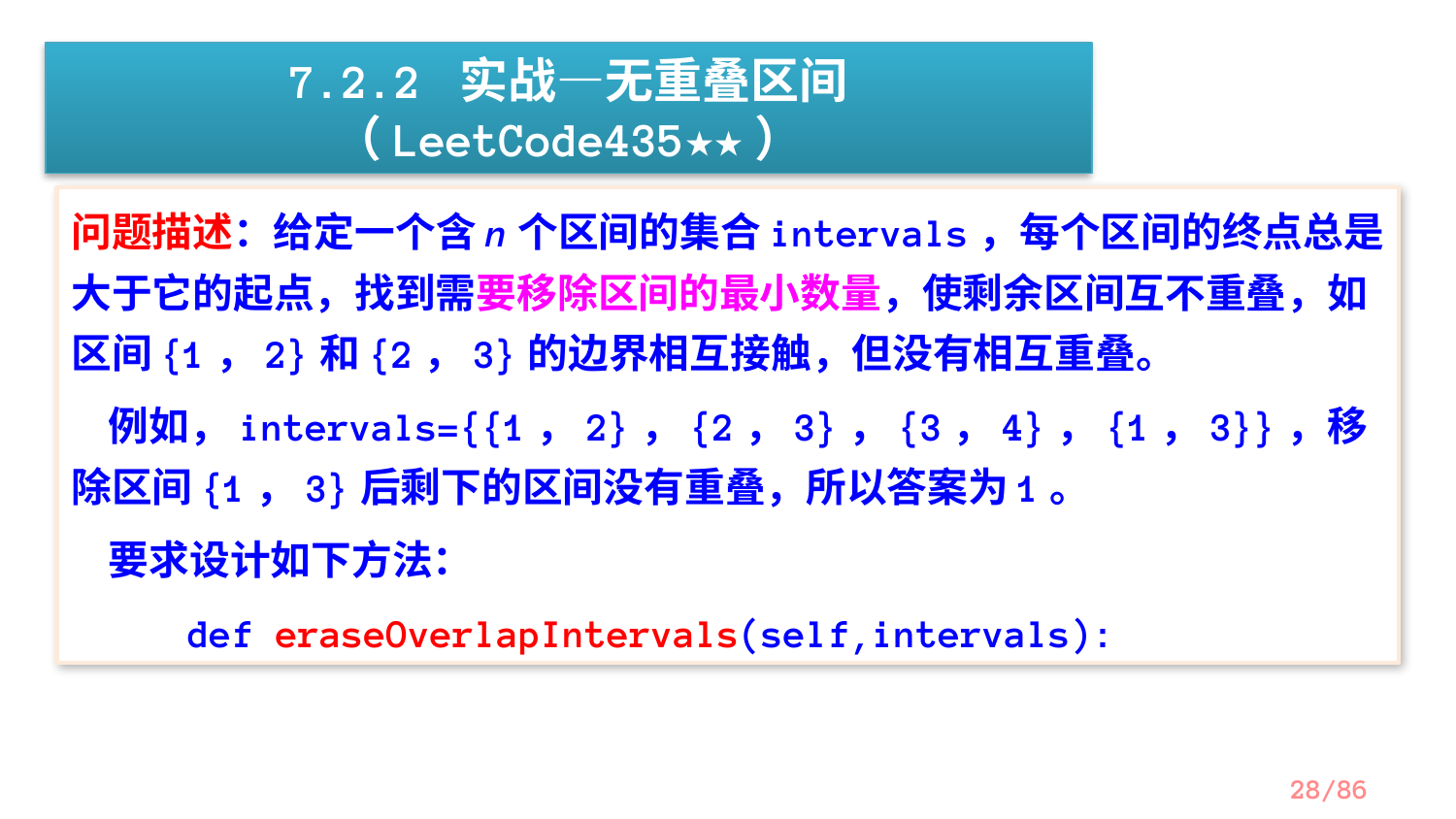

7.2.2 实战—无重叠区间（LeetCode435★★）
问题描述：给定一个含n个区间的集合intervals，每个区间的终点总是大于它的起点，找到需要移除区间的最小数量，使剩余区间互不重叠，如区间{1，2}和{2，3}的边界相互接触，但没有相互重叠。
   例如，intervals={{1，2}，{2，3}，{3，4}，{1，3}}，移除区间{1，3}后剩下的区间没有重叠，所以答案为1。
   要求设计如下方法：
  def eraseOverlapIntervals(self,intervals):
28/86